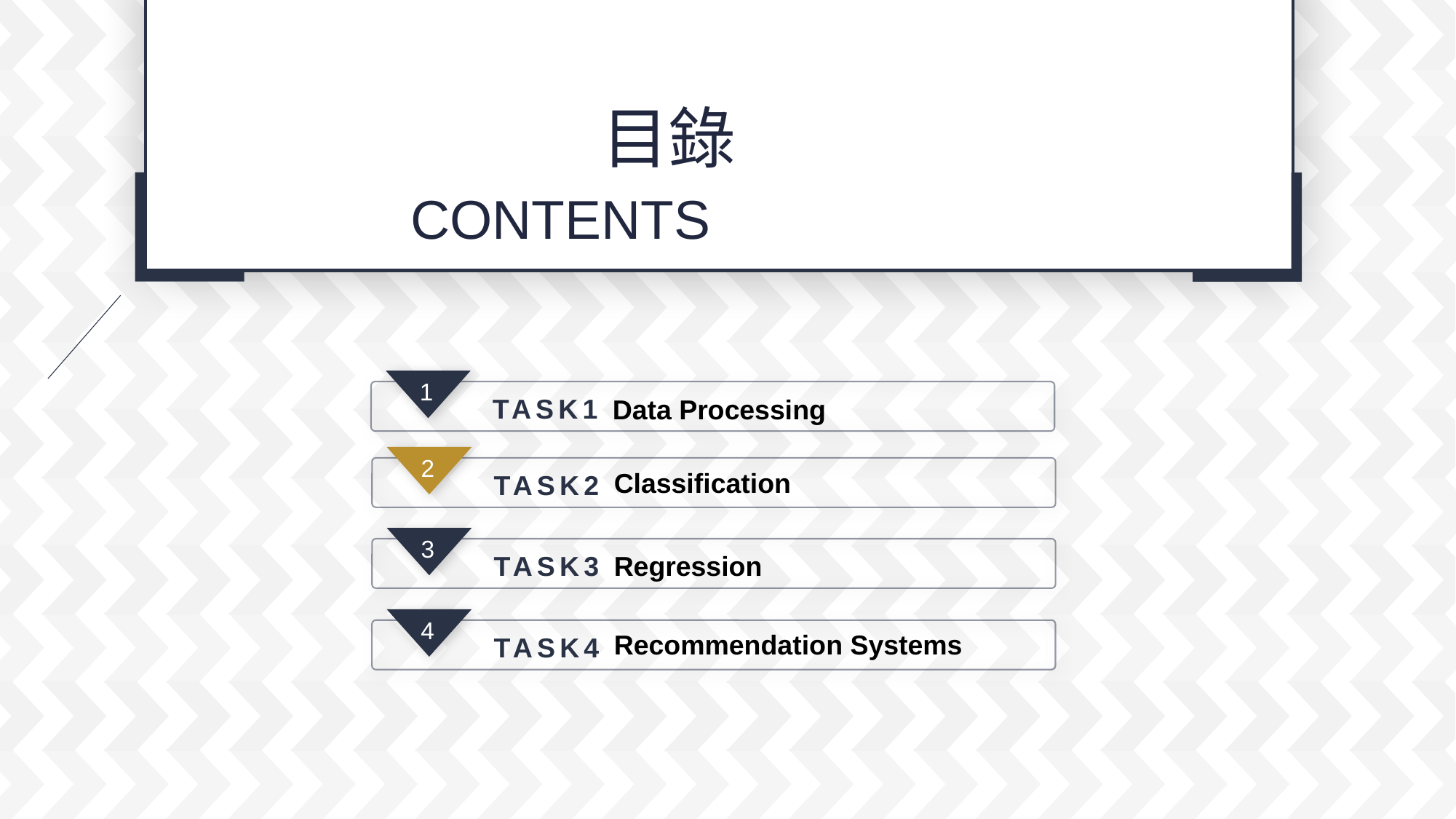

https://www.ypppt.com/
目錄
CONTENTS

1

TASK1
Data Processing

2

TASK2
Classification

3

TASK3
Regression

4

TASK4
Recommendation Systems